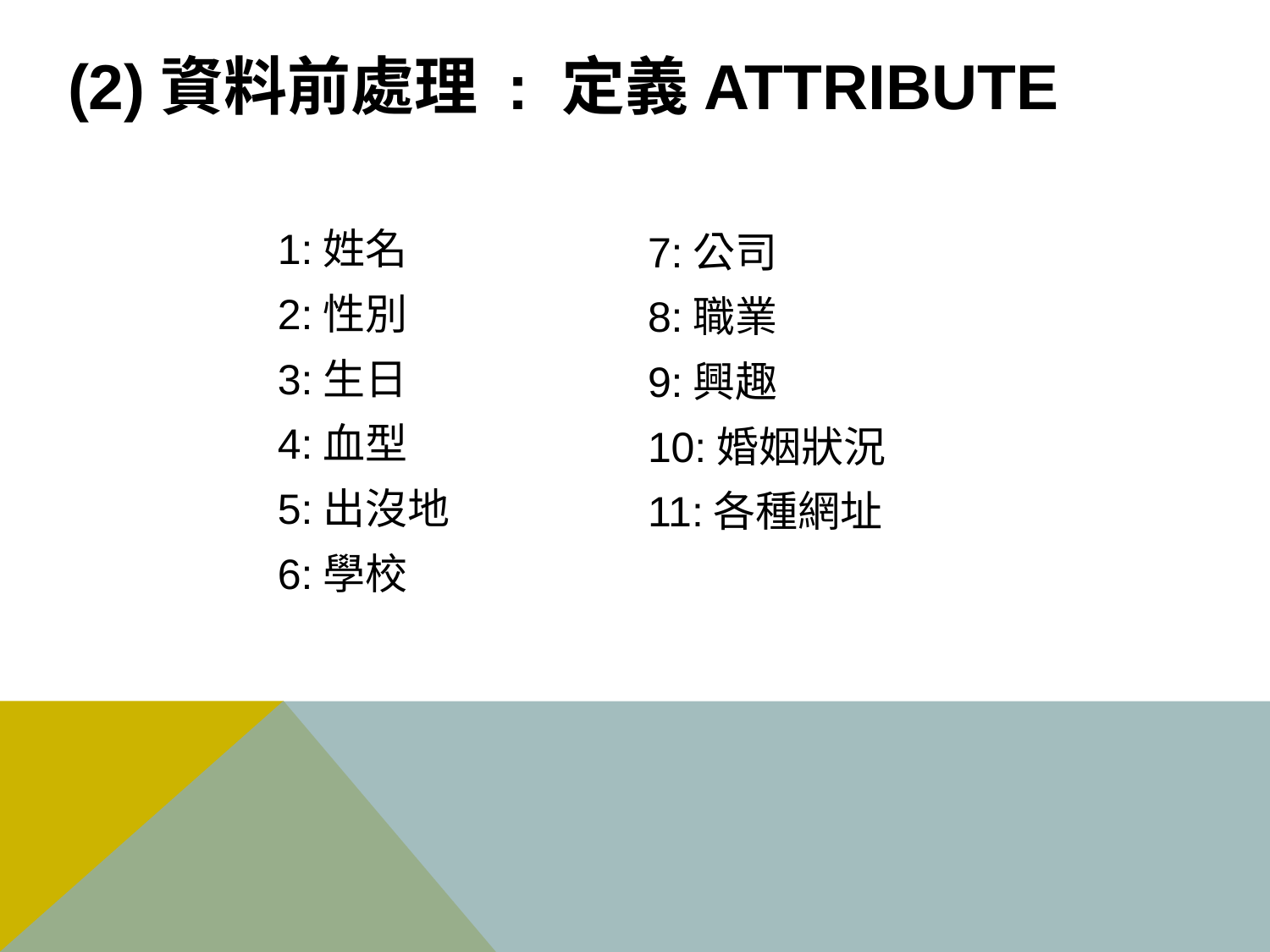

# (2)資料前處理 : 定義attribute
1:姓名
2:性別
3:生日
4:血型
5:出沒地
6:學校
7:公司
8:職業
9:興趣
10:婚姻狀況
11:各種網址